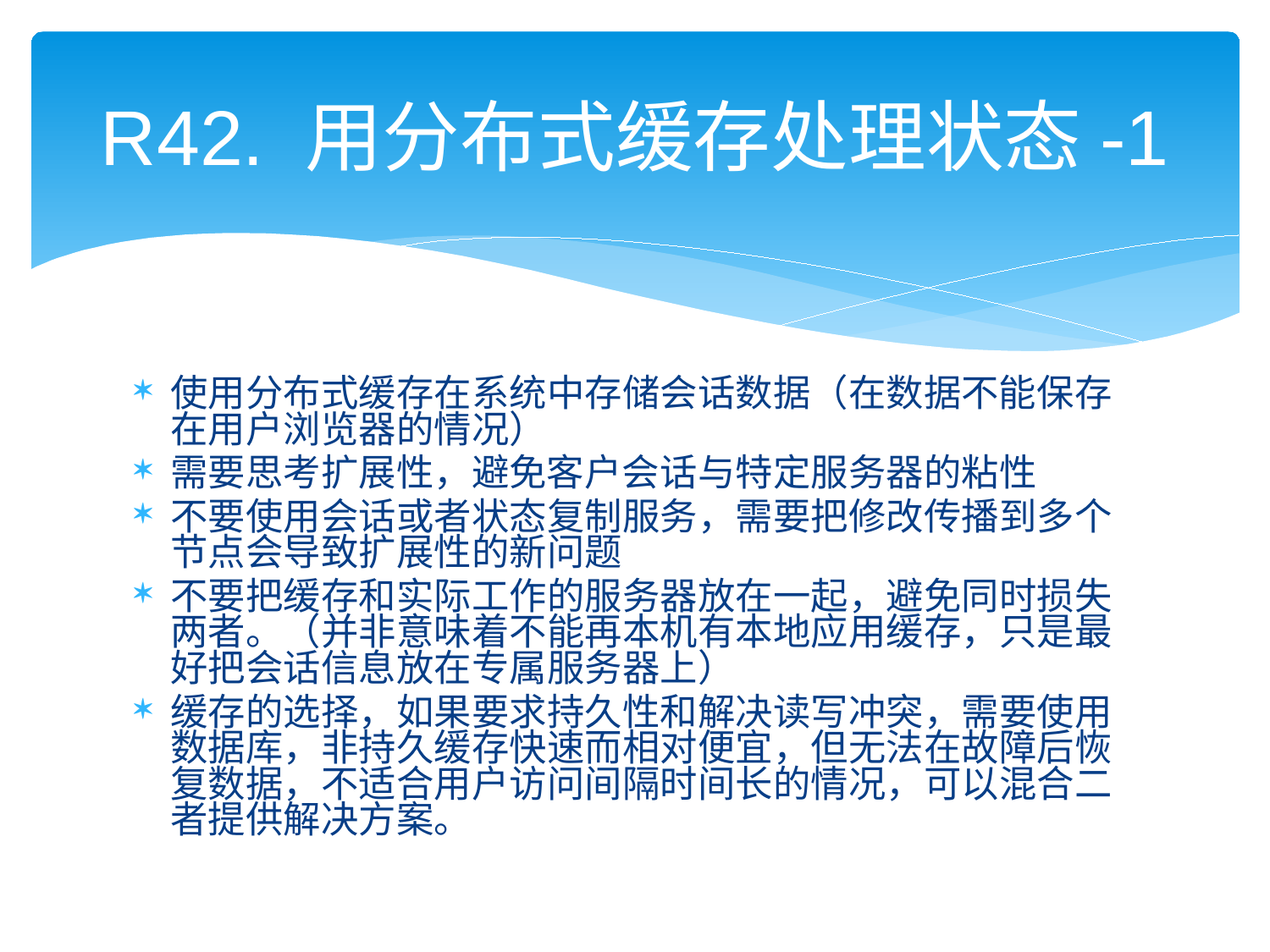

# R42. 用分布式缓存处理状态-1
使用分布式缓存在系统中存储会话数据（在数据不能保存在用户浏览器的情况）
需要思考扩展性，避免客户会话与特定服务器的粘性
不要使用会话或者状态复制服务，需要把修改传播到多个节点会导致扩展性的新问题
不要把缓存和实际工作的服务器放在一起，避免同时损失两者。（并非意味着不能再本机有本地应用缓存，只是最好把会话信息放在专属服务器上）
缓存的选择，如果要求持久性和解决读写冲突，需要使用数据库，非持久缓存快速而相对便宜，但无法在故障后恢复数据，不适合用户访问间隔时间长的情况，可以混合二者提供解决方案。